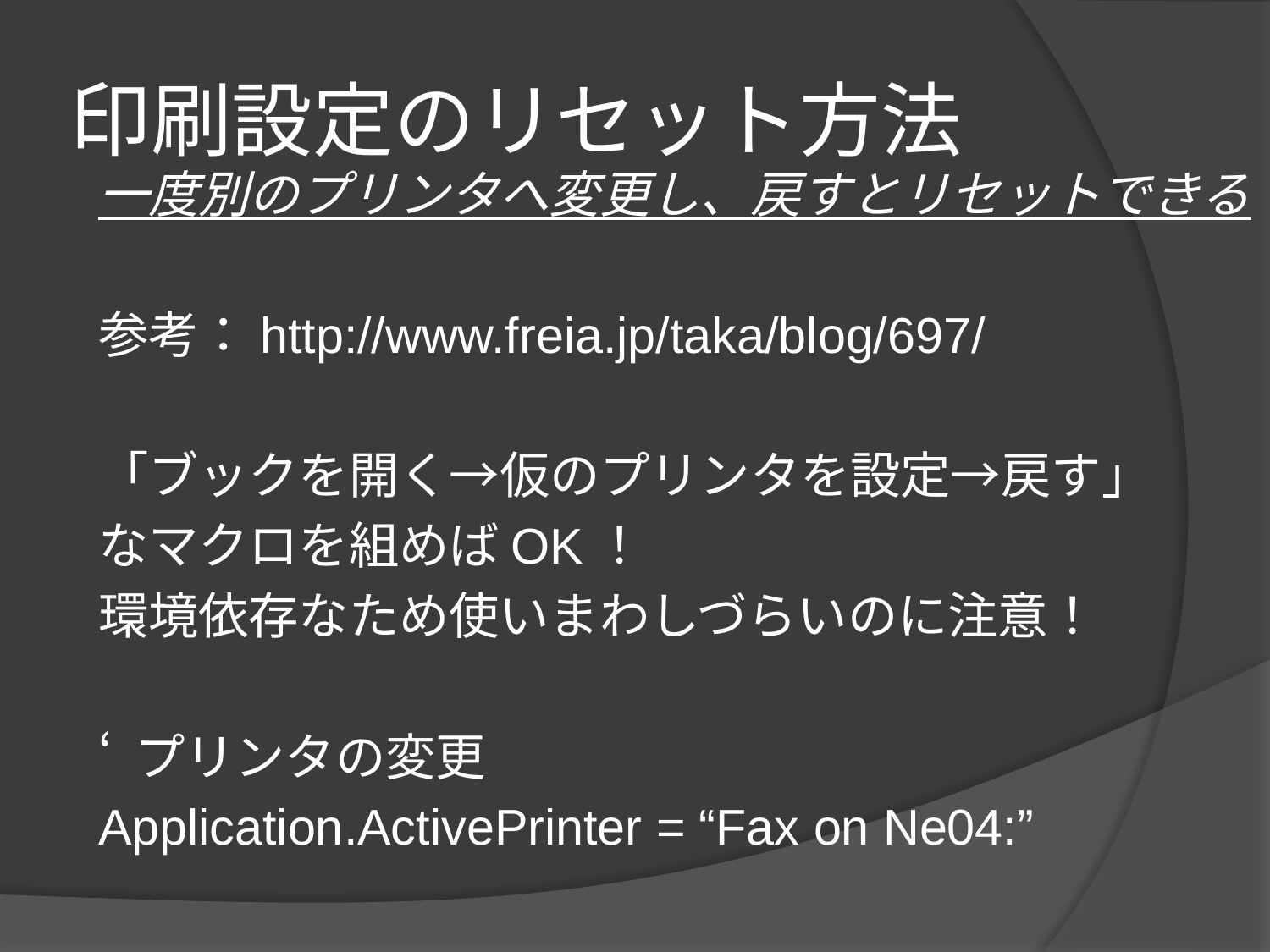

# 印刷設定のリセット方法
一度別のプリンタへ変更し、戻すとリセットできる

参考：http://www.freia.jp/taka/blog/697/

「ブックを開く→仮のプリンタを設定→戻す」
なマクロを組めばOK！
環境依存なため使いまわしづらいのに注意！

‘ プリンタの変更
Application.ActivePrinter = “Fax on Ne04:”